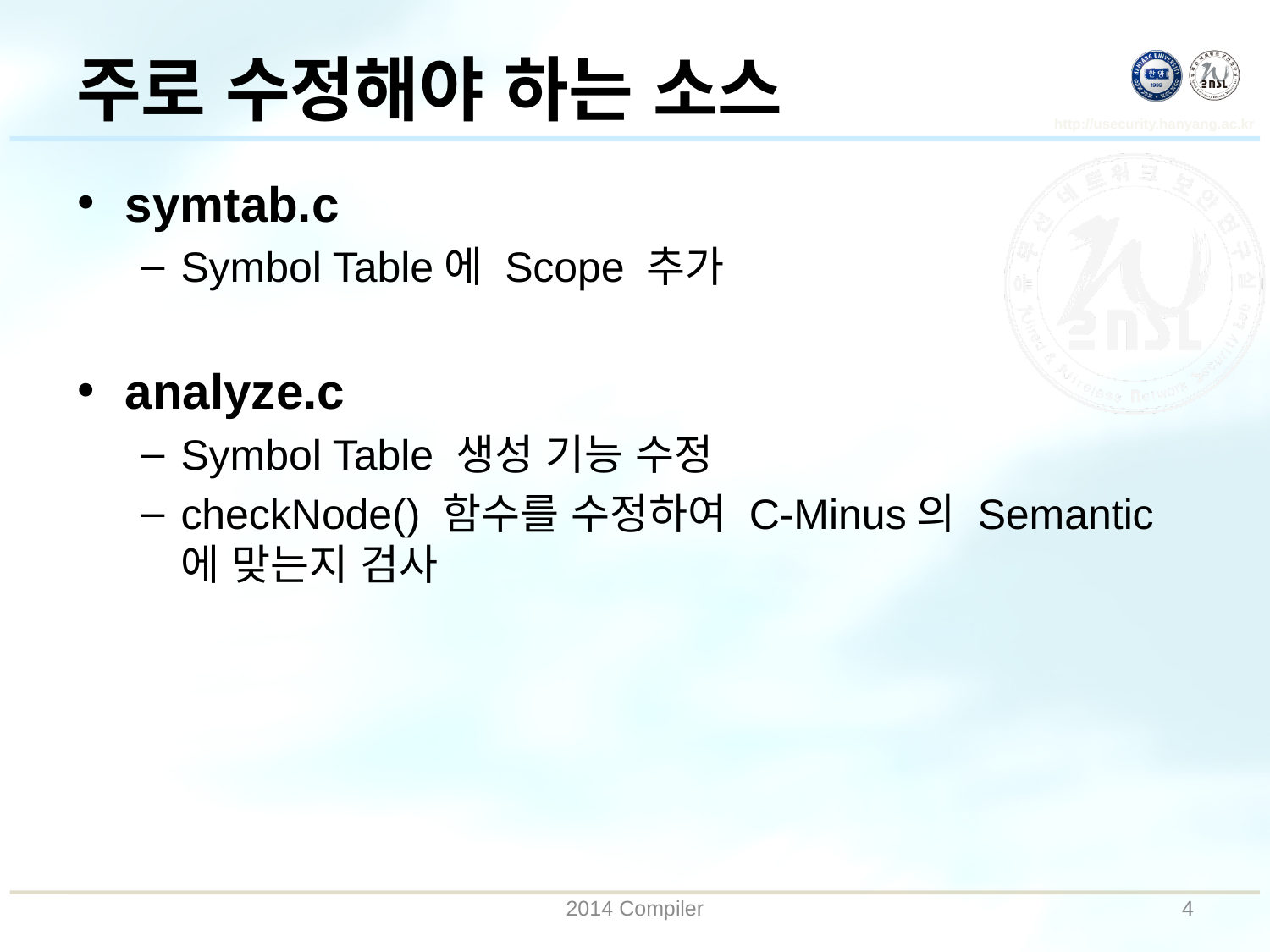

# 주로 수정해야 하는 소스
symtab.c
Symbol Table에 Scope 추가

analyze.c
Symbol Table 생성 기능 수정
checkNode() 함수를 수정하여 C-Minus의 Semantic에 맞는지 검사
2014 Compiler
4